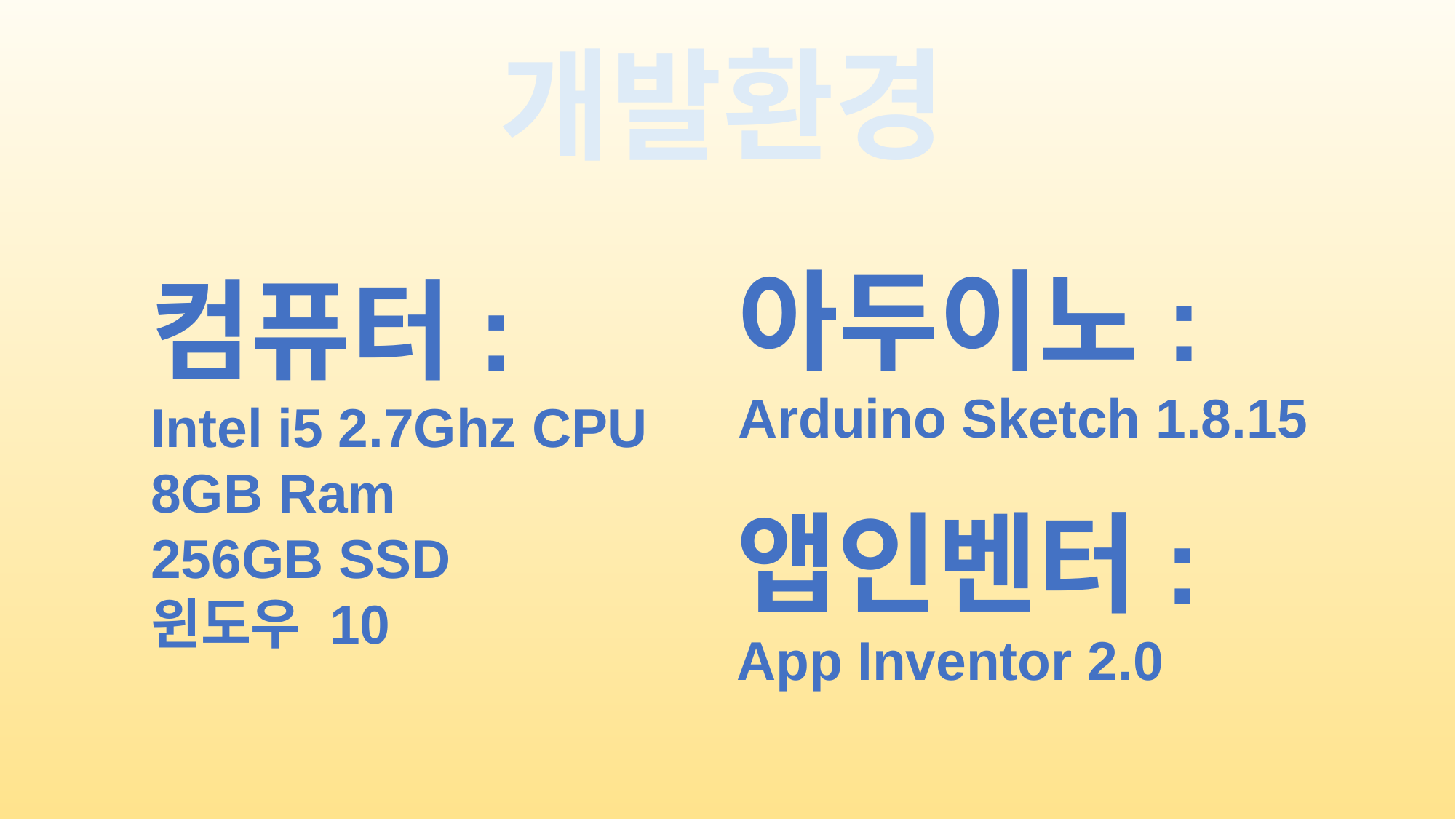

개발환경
아두이노:
Arduino Sketch 1.8.15
컴퓨터:
Intel i5 2.7Ghz CPU
8GB Ram
256GB SSD
윈도우 10
앱인벤터:
App Inventor 2.0